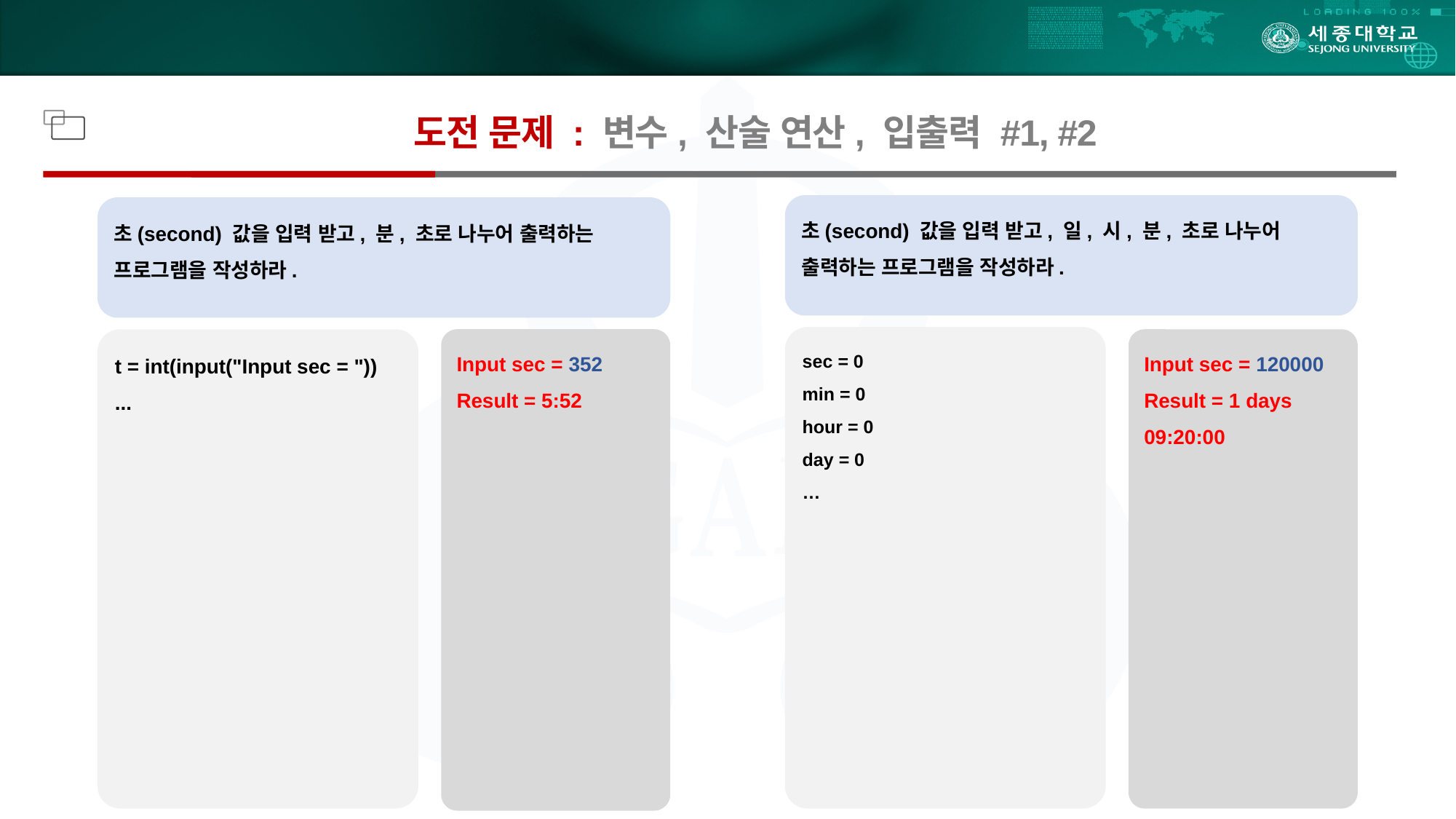

# Chapter 2. 변수, 산술 연산, 입출력
도전 문제 : 변수, 산술 연산, 입출력 #1, #2
초(second) 값을 입력 받고, 일, 시, 분, 초로 나누어 출력하는 프로그램을 작성하라.
초(second) 값을 입력 받고, 분, 초로 나누어 출력하는 프로그램을 작성하라.
sec = 0
min = 0
hour = 0
day = 0
…
Input sec = 120000
Result = 1 days 09:20:00
t = int(input("Input sec = "))
...
Input sec = 352
Result = 5:52